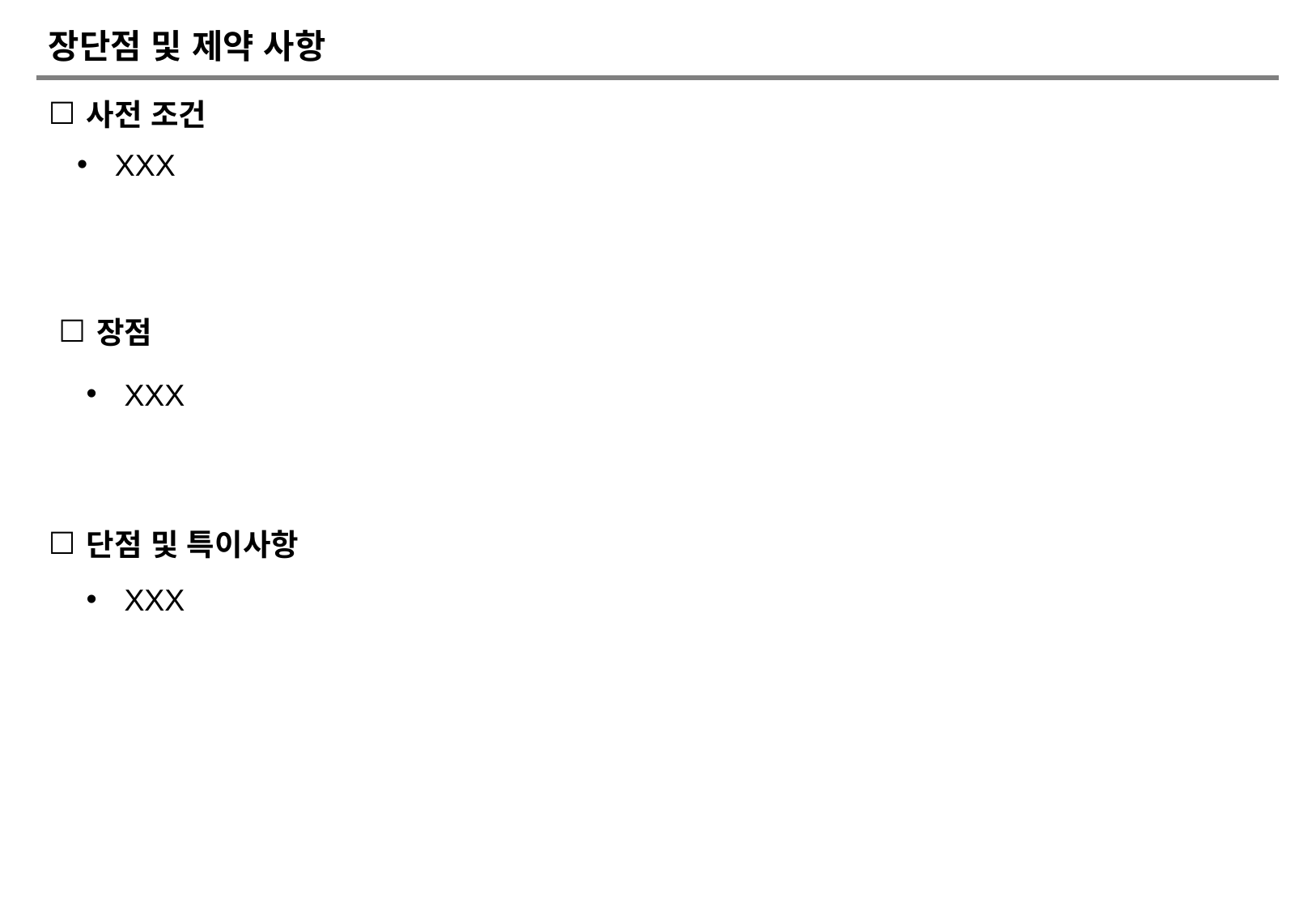

# 장단점 및 제약 사항
사전 조건
XXX
장점
XXX
단점 및 특이사항
XXX